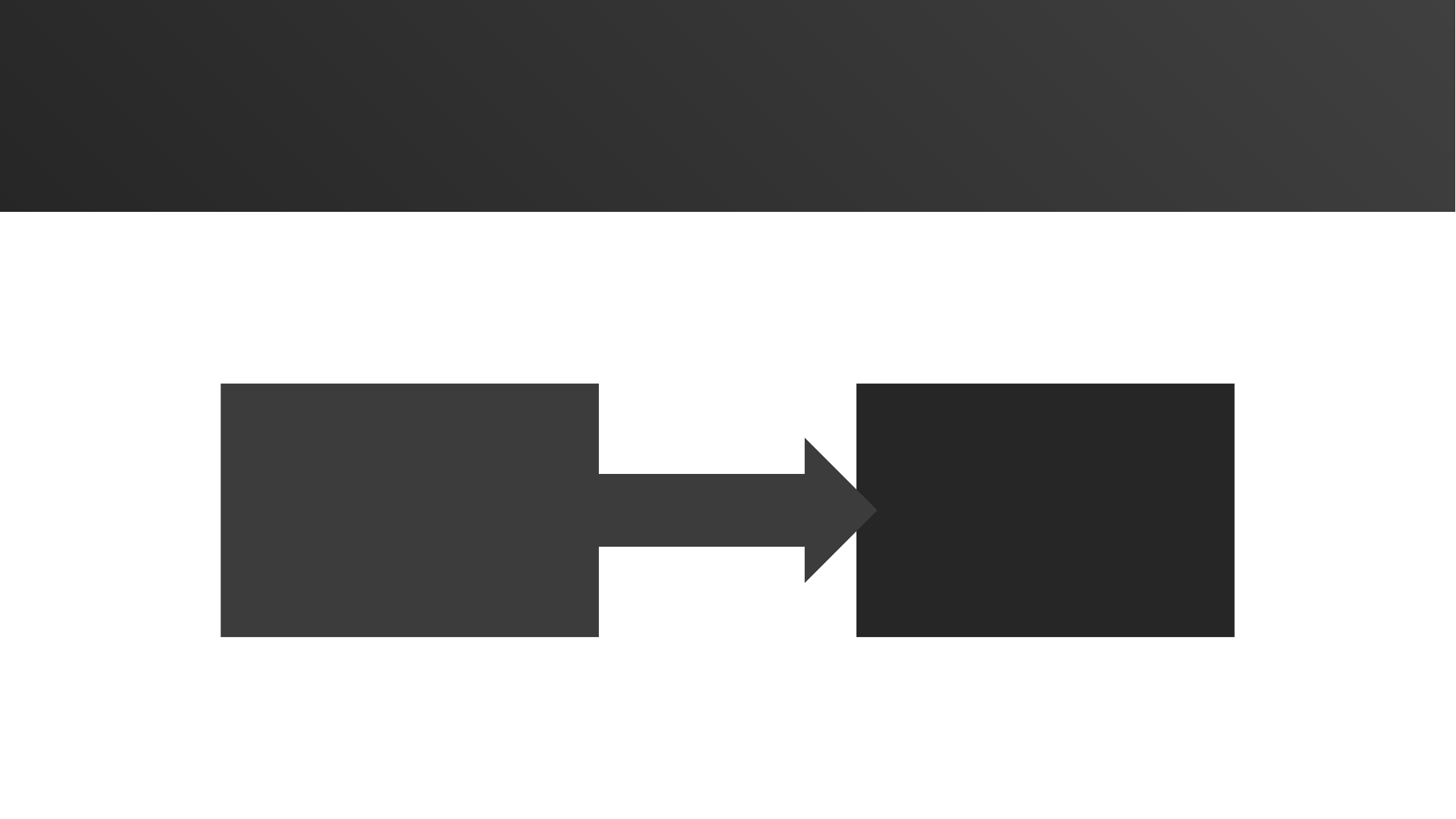

스마트 폰에서 데이터 확인
작은 설명 글을 입력하세요
MARIADB DATA
SMART PHONE
ANROID APP